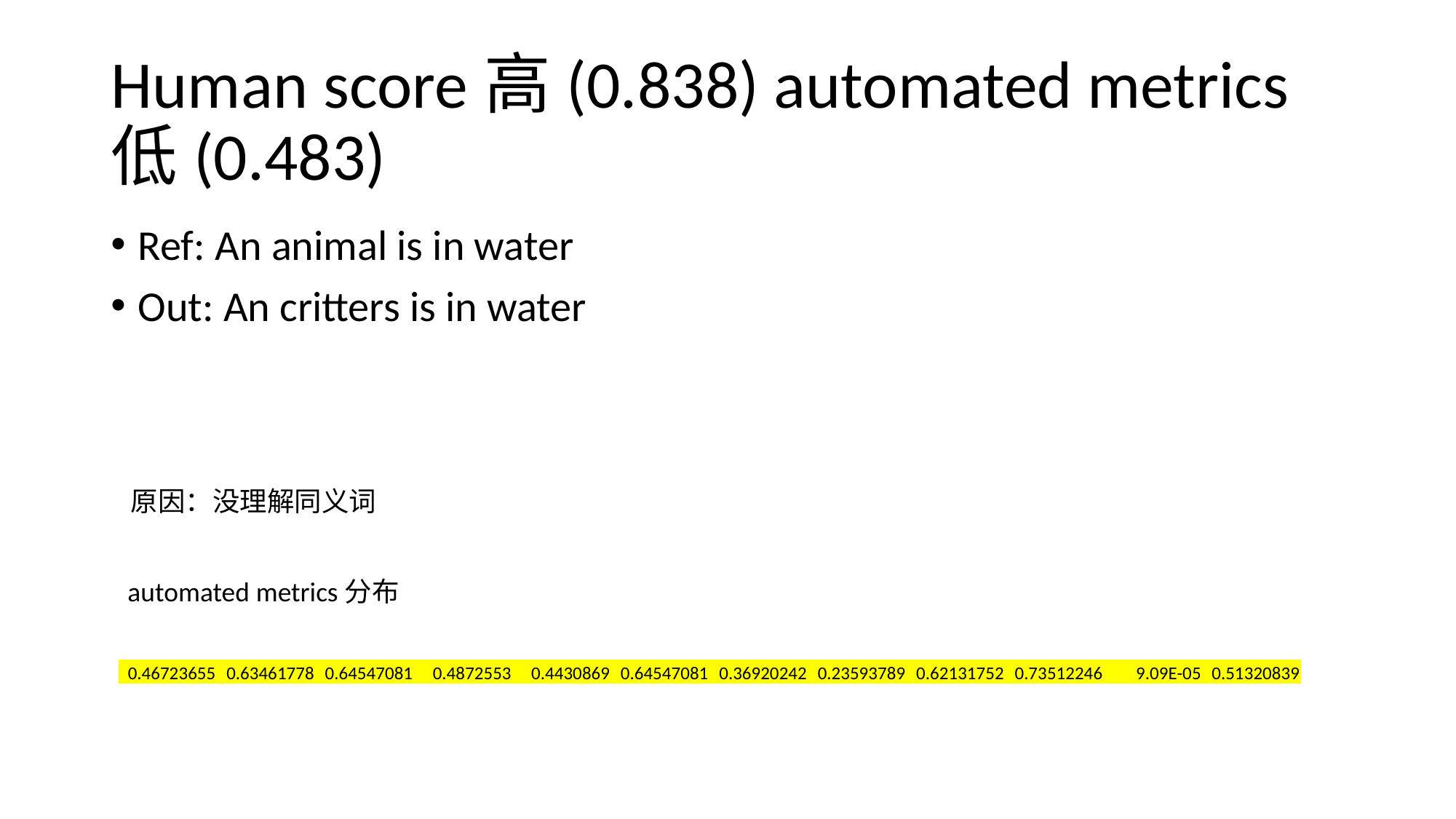

# Human score高(0.838) automated metrics低(0.483)
Ref: An animal is in water
Out: An critters is in water
原因：没理解同义词
automated metrics分布
| 0.46723655 | 0.63461778 | 0.64547081 | 0.4872553 | 0.4430869 | 0.64547081 | 0.36920242 | 0.23593789 | 0.62131752 | 0.73512246 | 9.09E-05 | 0.51320839 |
| --- | --- | --- | --- | --- | --- | --- | --- | --- | --- | --- | --- |